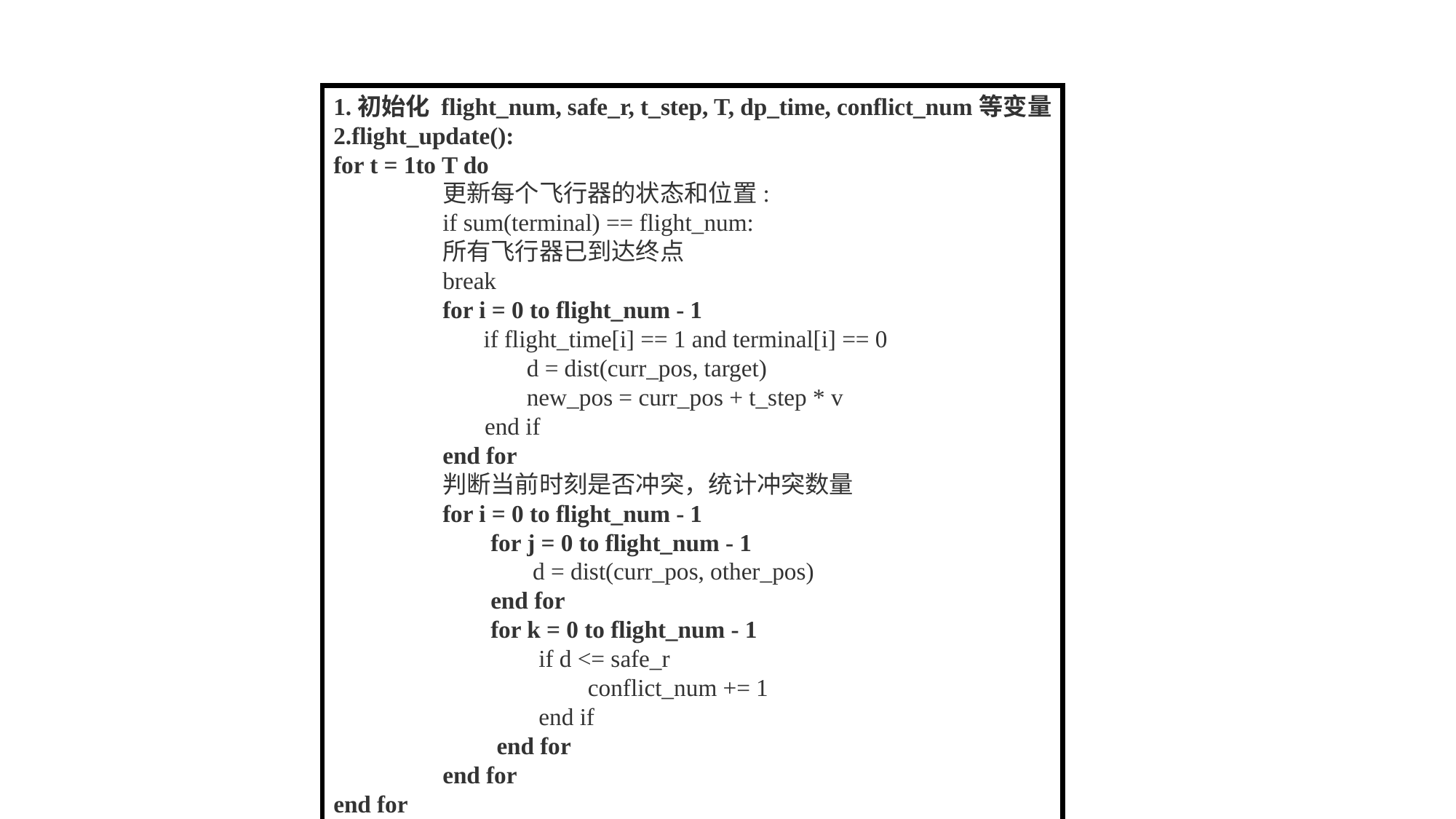

1.初始化 flight_num, safe_r, t_step, T, dp_time, conflict_num等变量
2.flight_update():
for t = 1to T do
	更新每个飞行器的状态和位置:
	if sum(terminal) == flight_num:
	所有飞行器已到达终点
	break
	for i = 0 to flight_num - 1
                         if flight_time[i] == 1 and terminal[i] == 0
	              d = dist(curr_pos, target)
	              new_pos = curr_pos + t_step * v
	       end if
	end for
	判断当前时刻是否冲突，统计冲突数量
	for i = 0 to flight_num - 1
	        for j = 0 to flight_num - 1
	               d = dist(curr_pos, other_pos)
	        end for
	        for k = 0 to flight_num - 1
	                if d <= safe_r
		      conflict_num += 1
	                end if
	         end for
	end for
end for

for i = 0 to flight_num - 1
	compute delay_time
end for